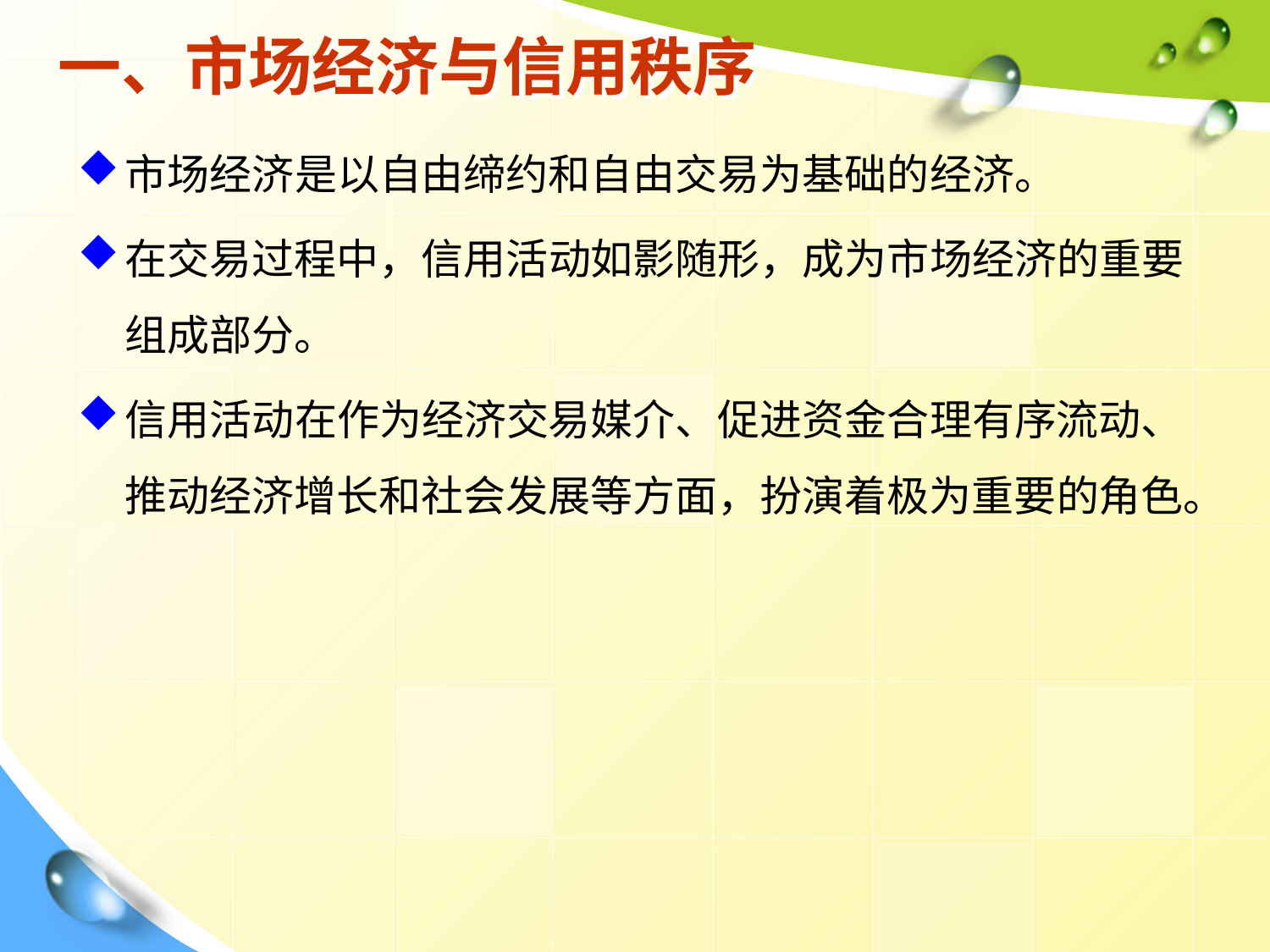

# 一、市场经济与信用秩序
市场经济是以自由缔约和自由交易为基础的经济。
在交易过程中，信用活动如影随形，成为市场经济的重要组成部分。
信用活动在作为经济交易媒介、促进资金合理有序流动、推动经济增长和社会发展等方面，扮演着极为重要的角色。